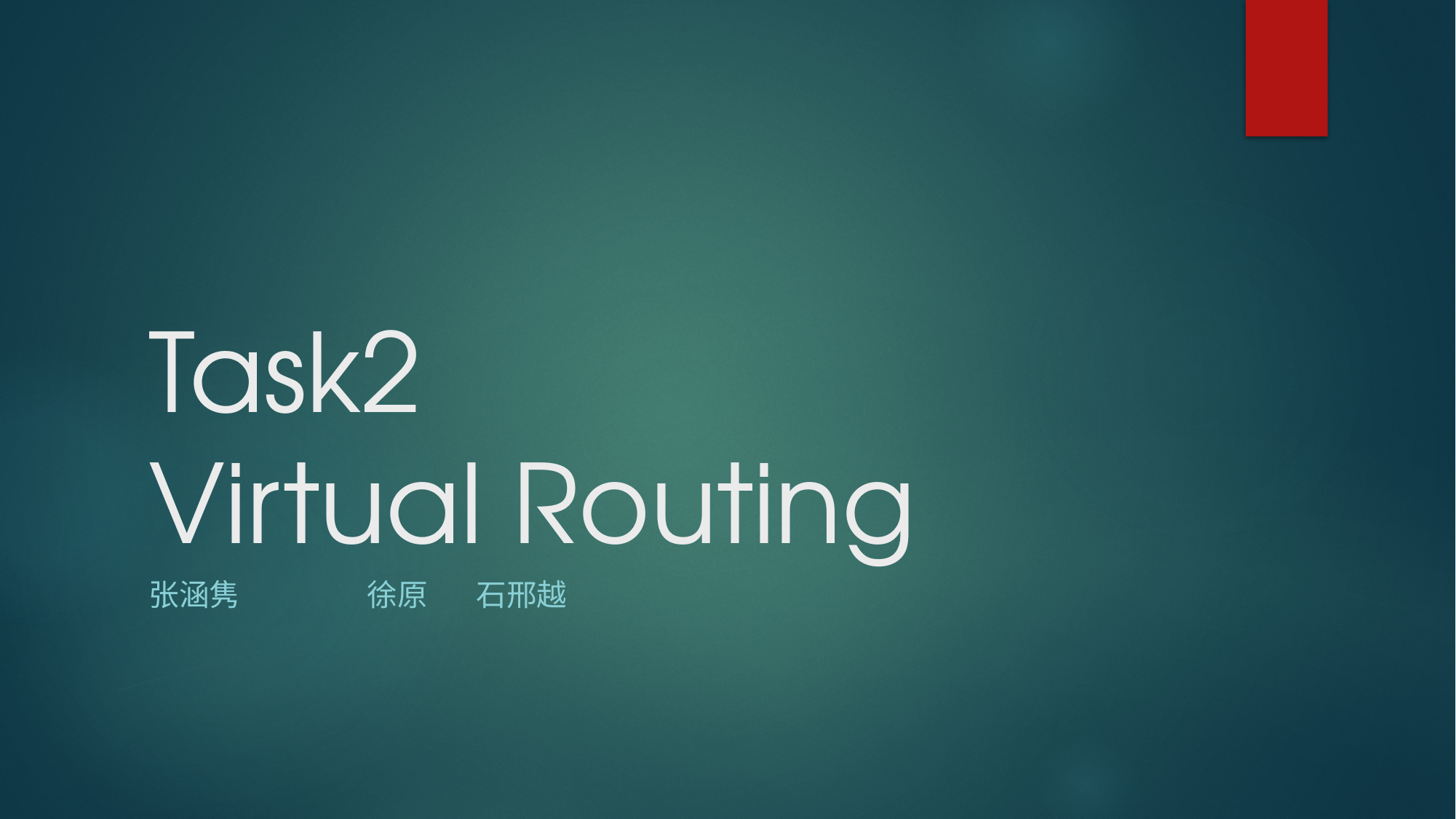

# Task2 Virtual Routing
张涵隽		徐原	石邢越